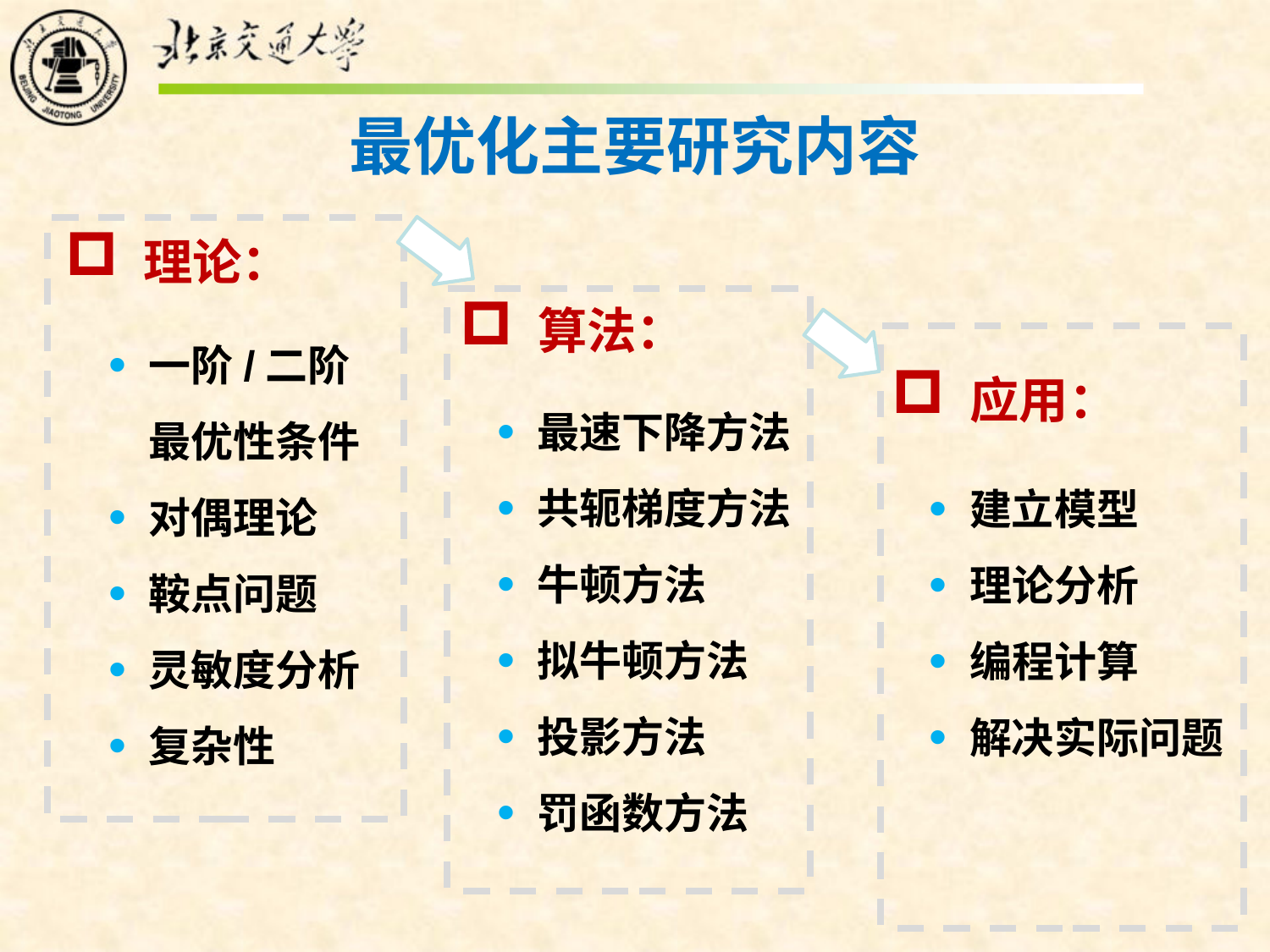

# 最优化主要研究内容

 理论：

 算法：

一阶/二阶最优性条件
对偶理论
鞍点问题
灵敏度分析
复杂性

 应用：
最速下降方法
共轭梯度方法
牛顿方法
拟牛顿方法
投影方法
罚函数方法
建立模型
理论分析
编程计算
解决实际问题